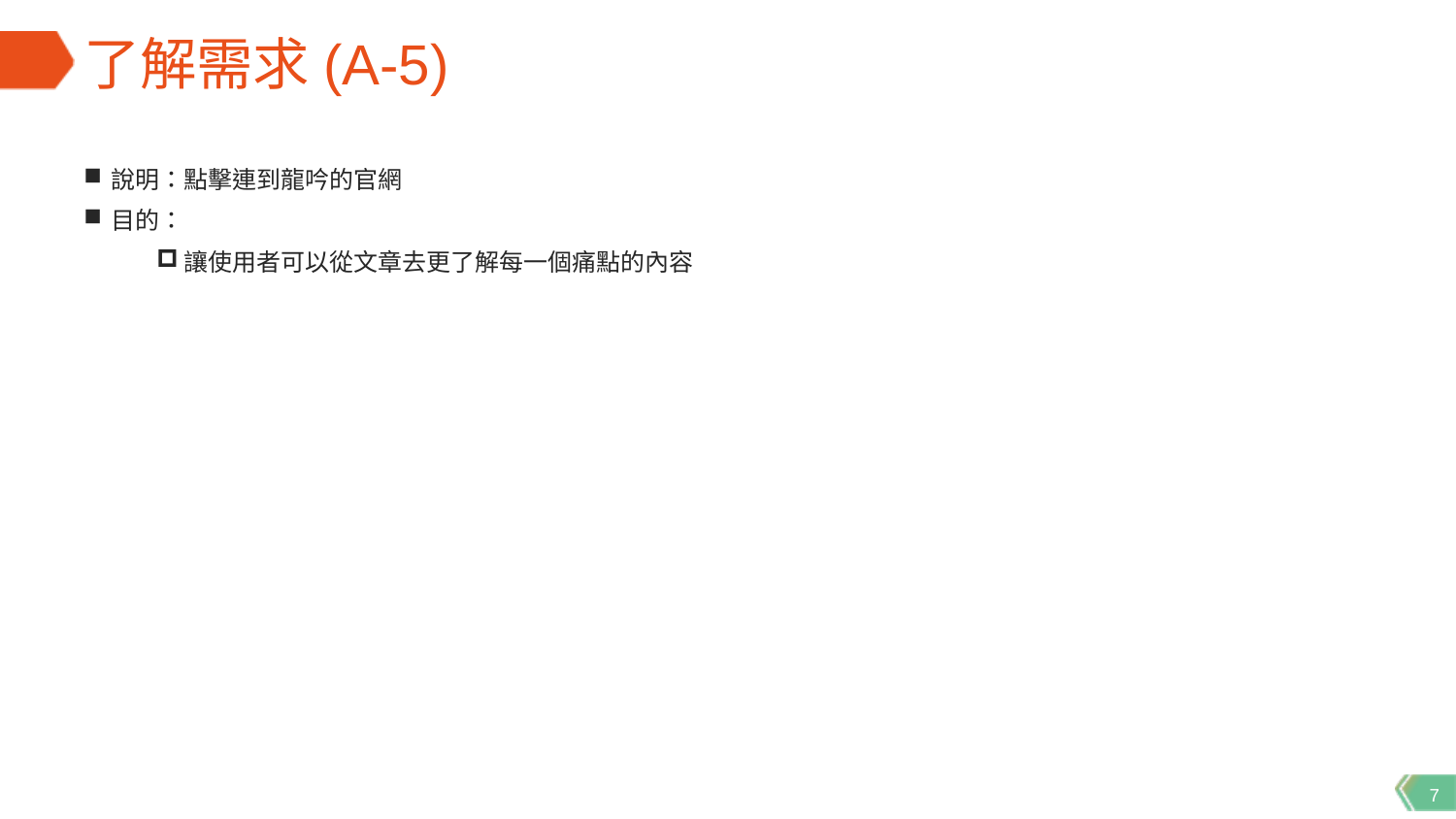

# 了解需求(A-5)
說明：點擊連到龍吟的官網
目的：
讓使用者可以從文章去更了解每一個痛點的內容
7